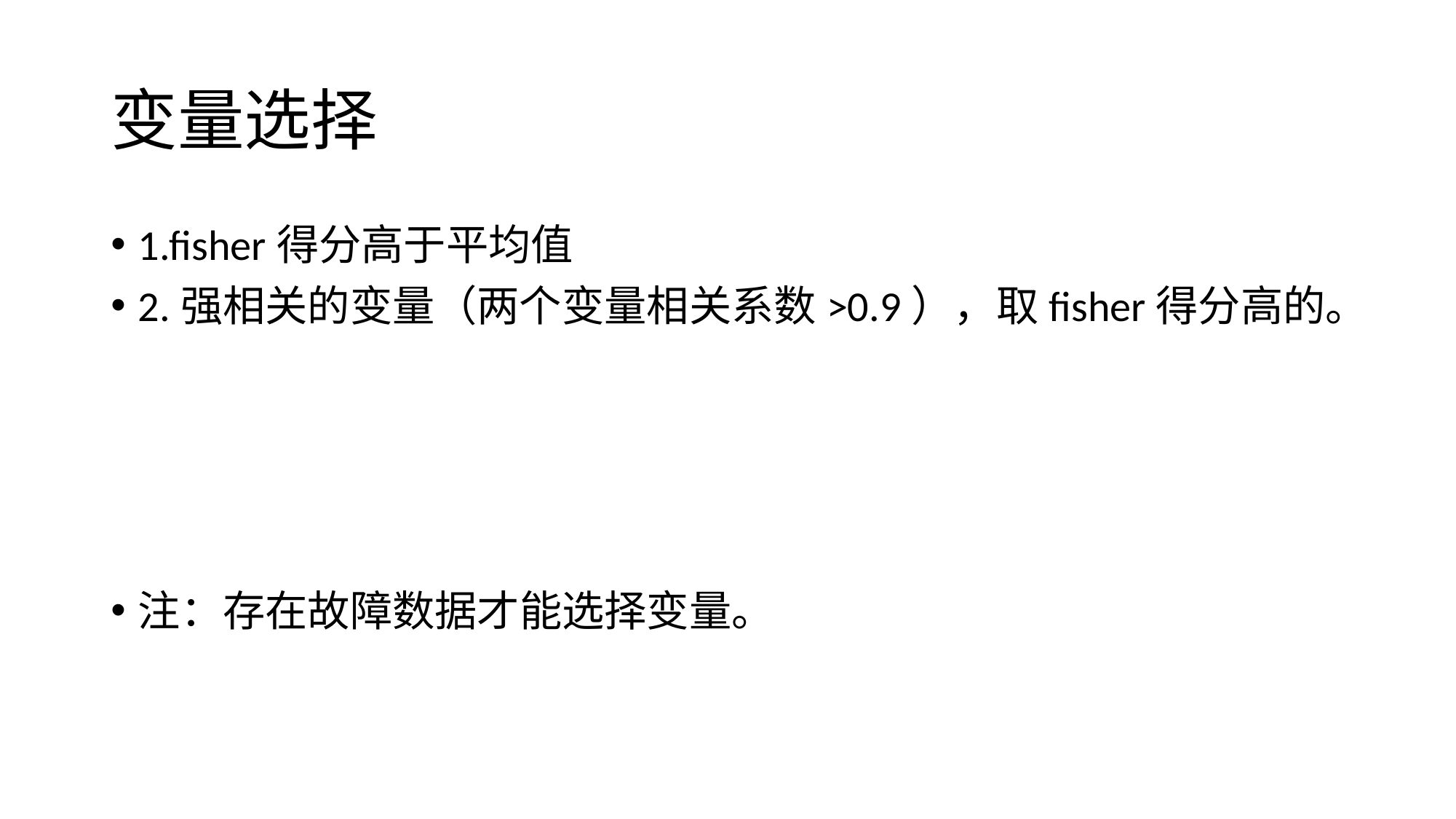

# 变量选择
1.fisher得分高于平均值
2.强相关的变量（两个变量相关系数>0.9），取fisher得分高的。

注：存在故障数据才能选择变量。